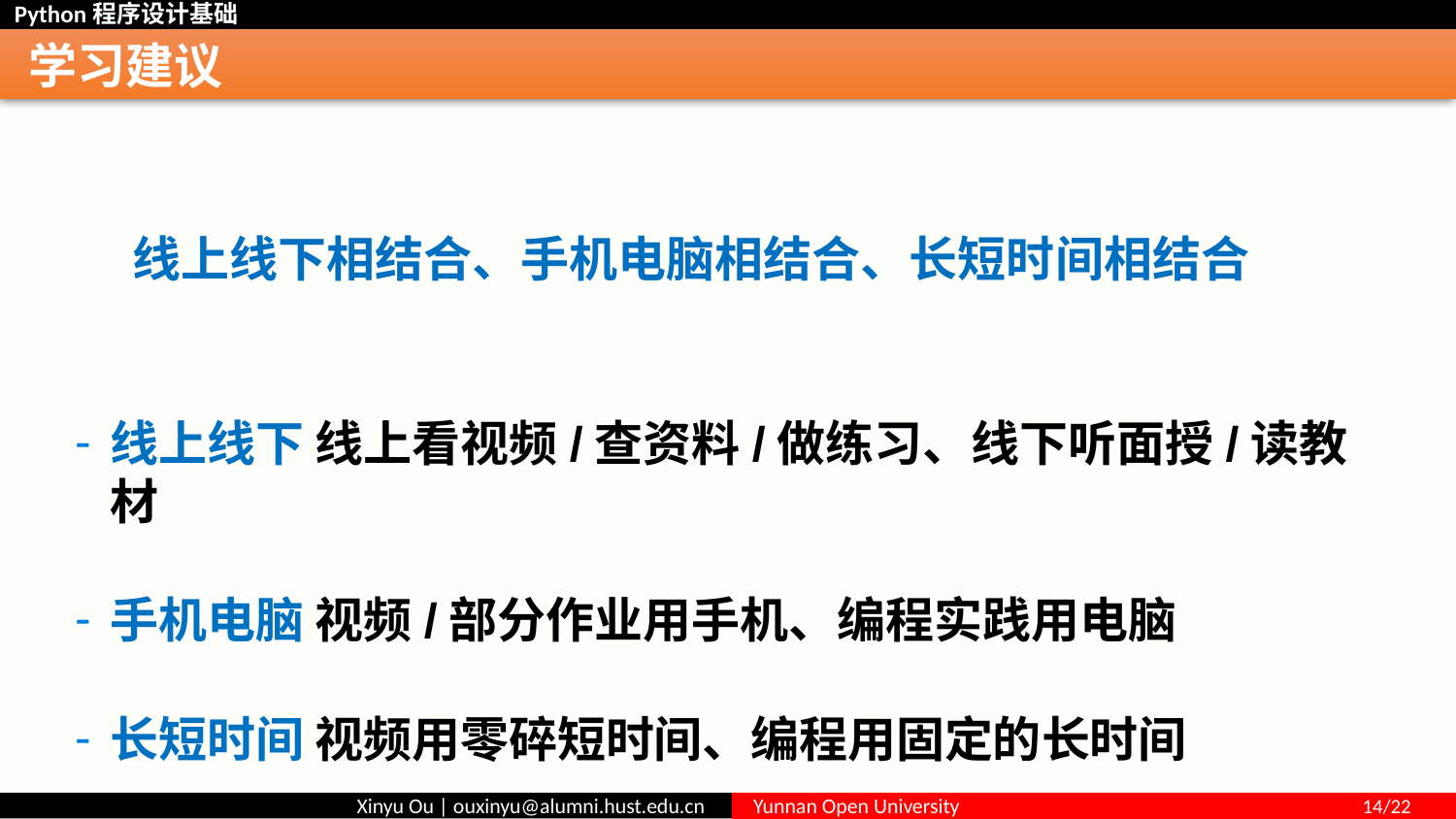

# 学习建议
线上线下相结合、手机电脑相结合、长短时间相结合

线上线下 线上看视频/查资料/做练习、线下听面授/读教材

手机电脑 视频/部分作业用手机、编程实践用电脑

长短时间 视频用零碎短时间、编程用固定的长时间